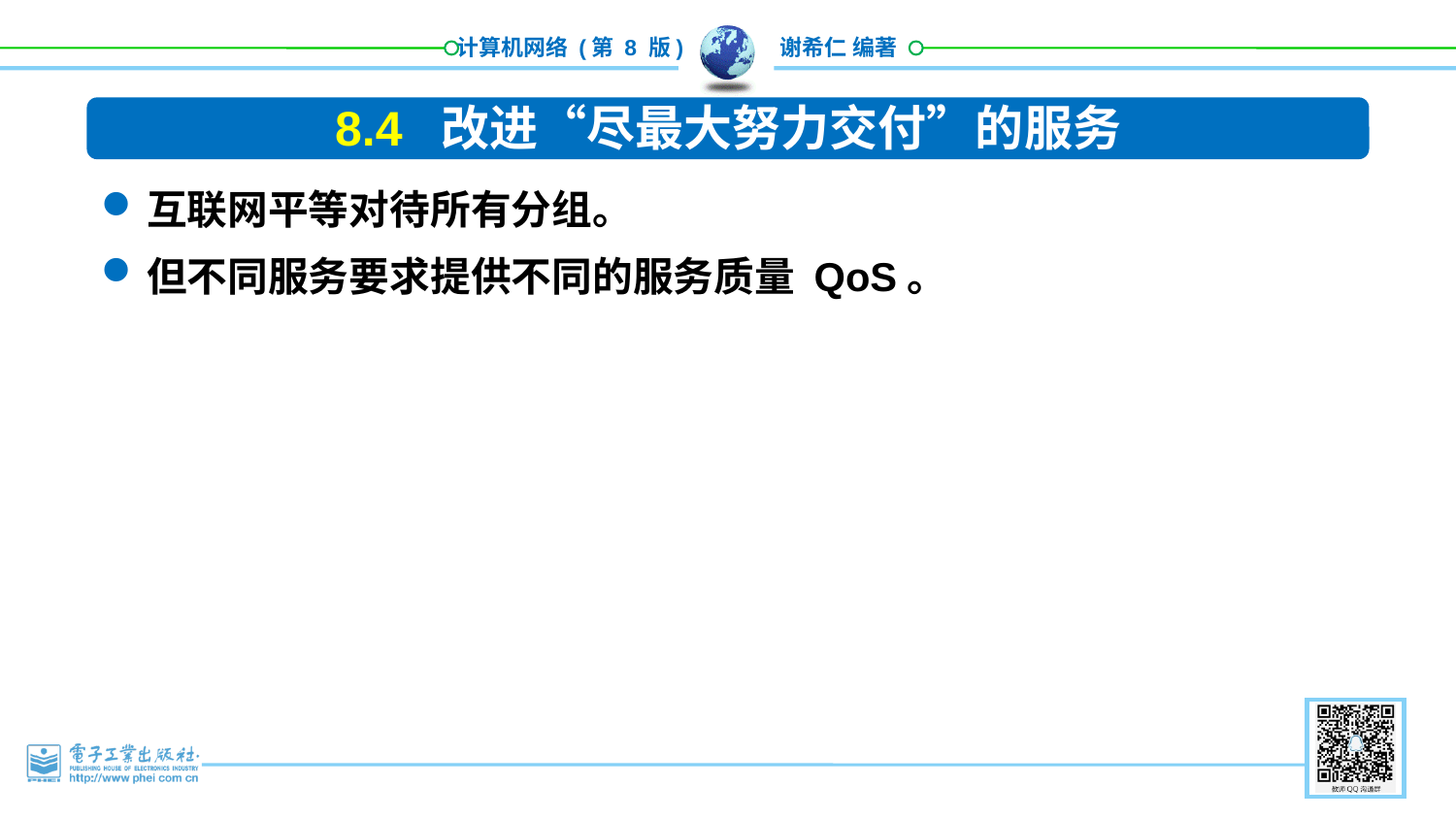

8.4  改进“尽最大努力交付”的服务

互联网平等对待所有分组。
但不同服务要求提供不同的服务质量 QoS。